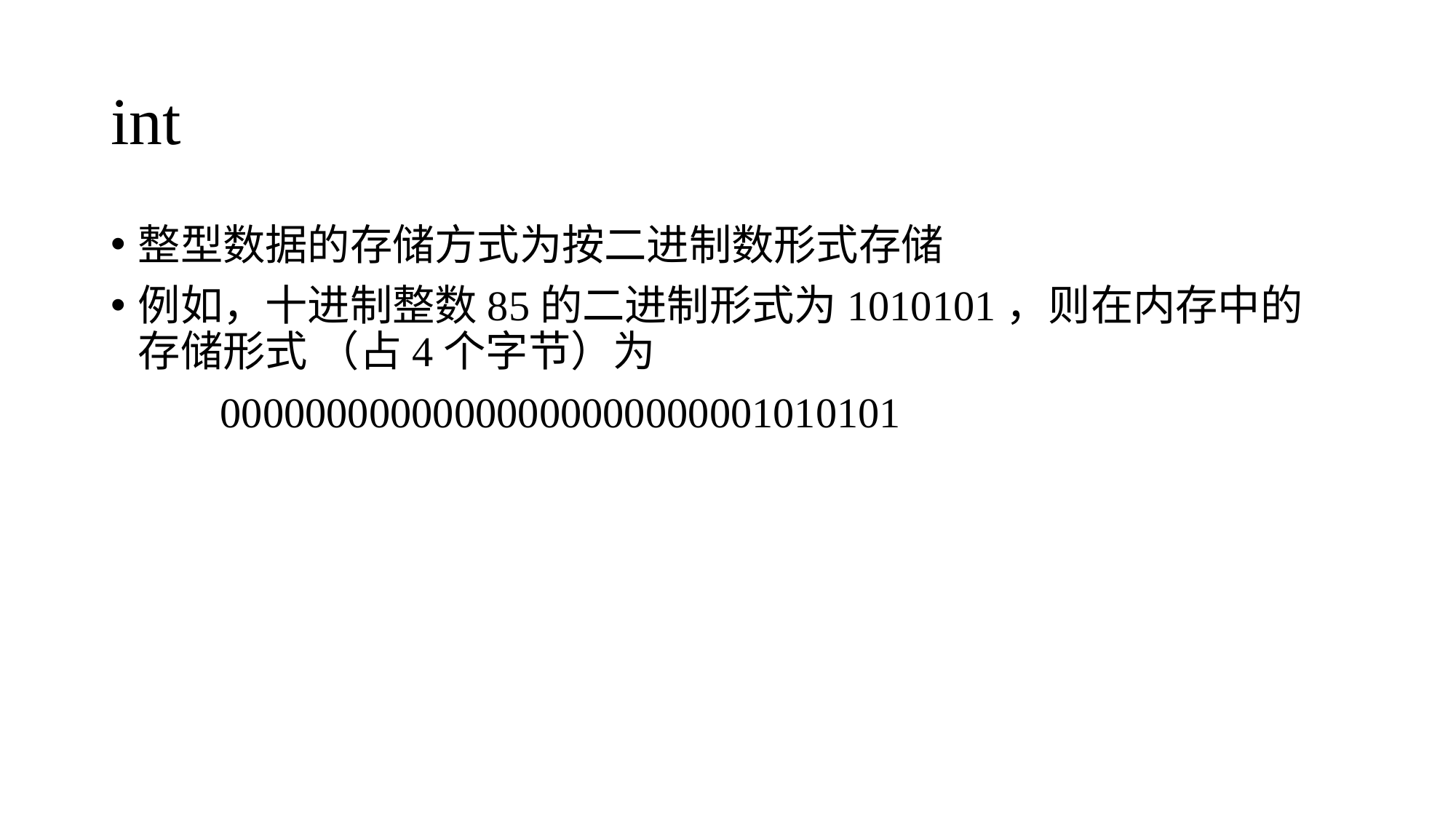

# int
整型数据的存储方式为按二进制数形式存储
例如，十进制整数85的二进制形式为1010101，则在内存中的存储形式 （占4个字节）为
	00000000000000000000000001010101